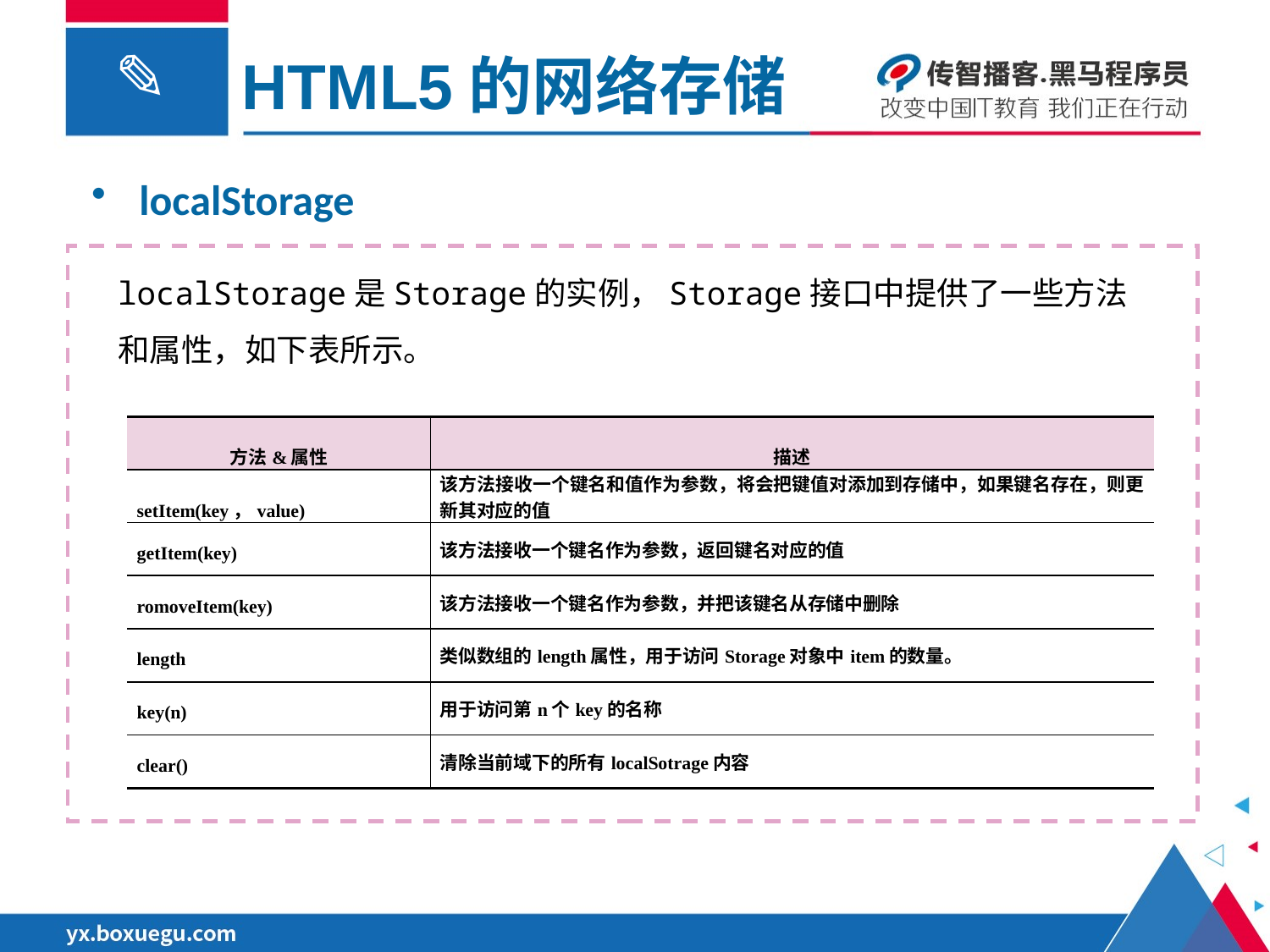

HTML5的网络存储
localStorage

localStorage是Storage的实例，Storage接口中提供了一些方法和属性，如下表所示。

| 方法&属性 | 描述 |
| --- | --- |
| setItem(key，value) | 该方法接收一个键名和值作为参数，将会把键值对添加到存储中，如果键名存在，则更新其对应的值 |
| getItem(key) | 该方法接收一个键名作为参数，返回键名对应的值 |
| romoveItem(key) | 该方法接收一个键名作为参数，并把该键名从存储中删除 |
| length | 类似数组的length属性，用于访问Storage对象中item的数量。 |
| key(n) | 用于访问第n个key的名称 |
| clear() | 清除当前域下的所有localSotrage内容 |